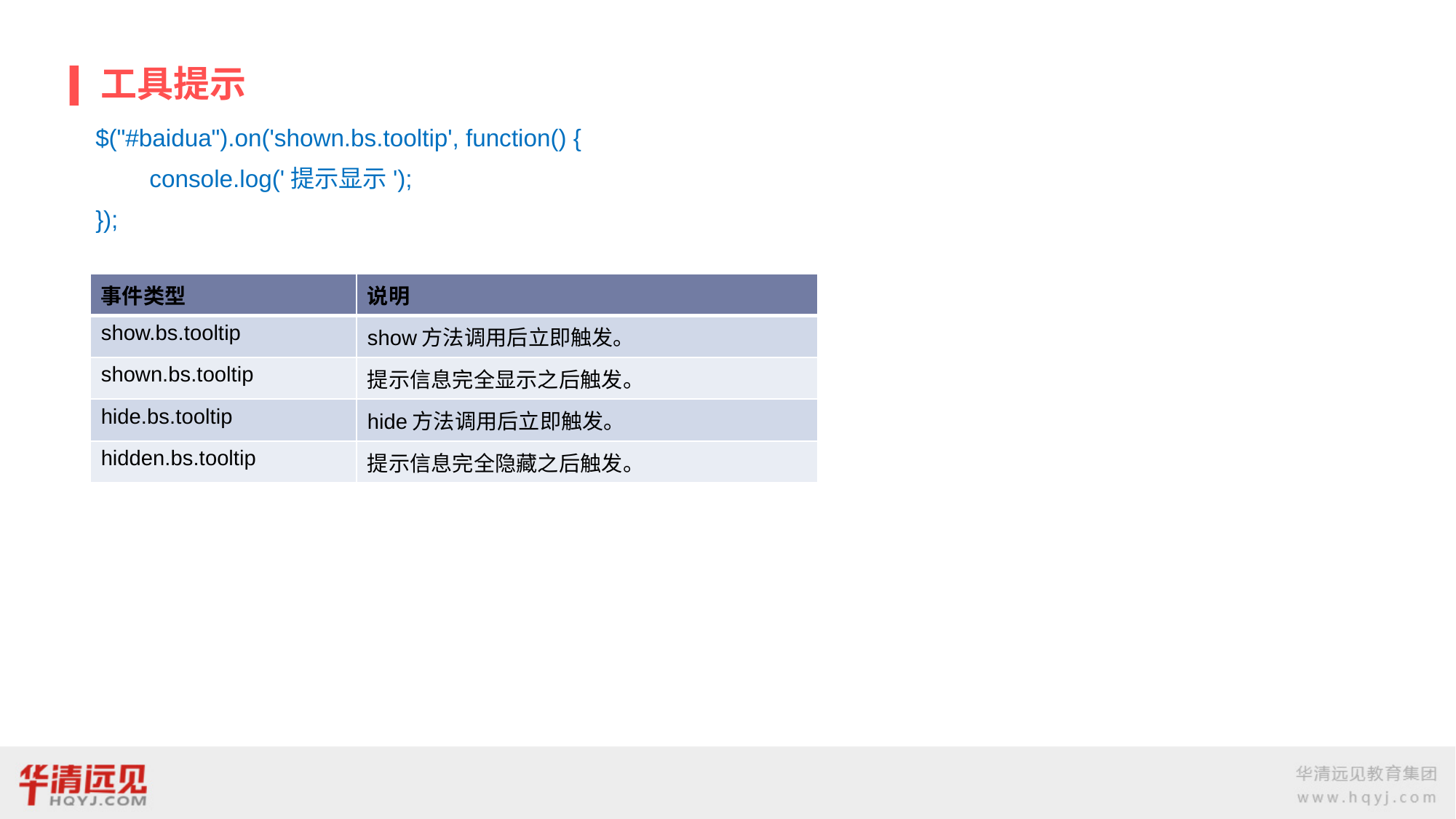

# 工具提示
$("#baidua").on('shown.bs.tooltip', function() {
        console.log('提示显示');
});

| 事件类型 | 说明 |
| --- | --- |
| show.bs.tooltip | show方法调用后立即触发。 |
| shown.bs.tooltip | 提示信息完全显示之后触发。 |
| hide.bs.tooltip | hide方法调用后立即触发。 |
| hidden.bs.tooltip | 提示信息完全隐藏之后触发。 |